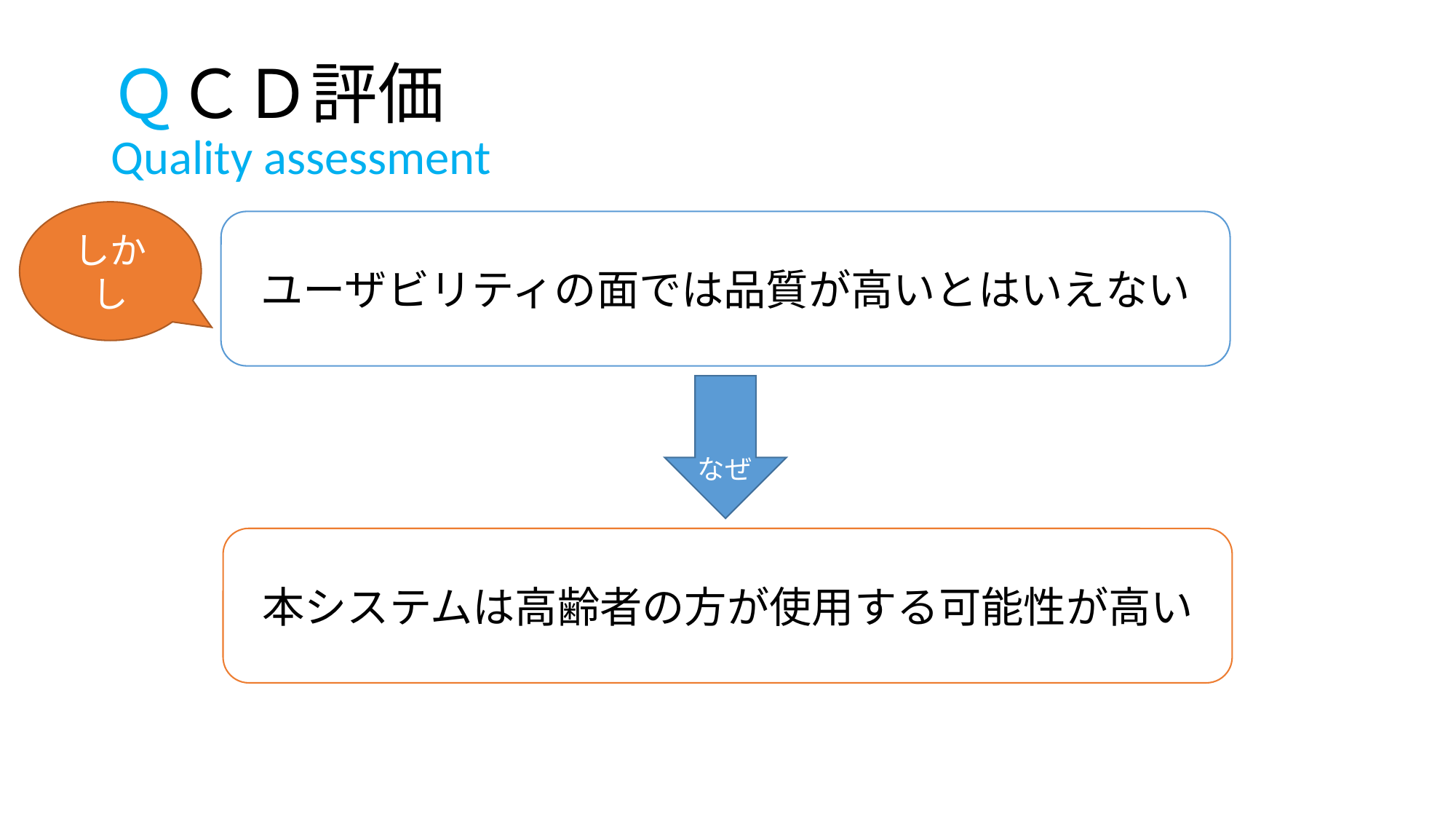

# ＱＣＤ評価 Quality assessment
しかし
ユーザビリティの面では品質が高いとはいえない

なぜ
本システムは高齢者の方が使用する可能性が高い